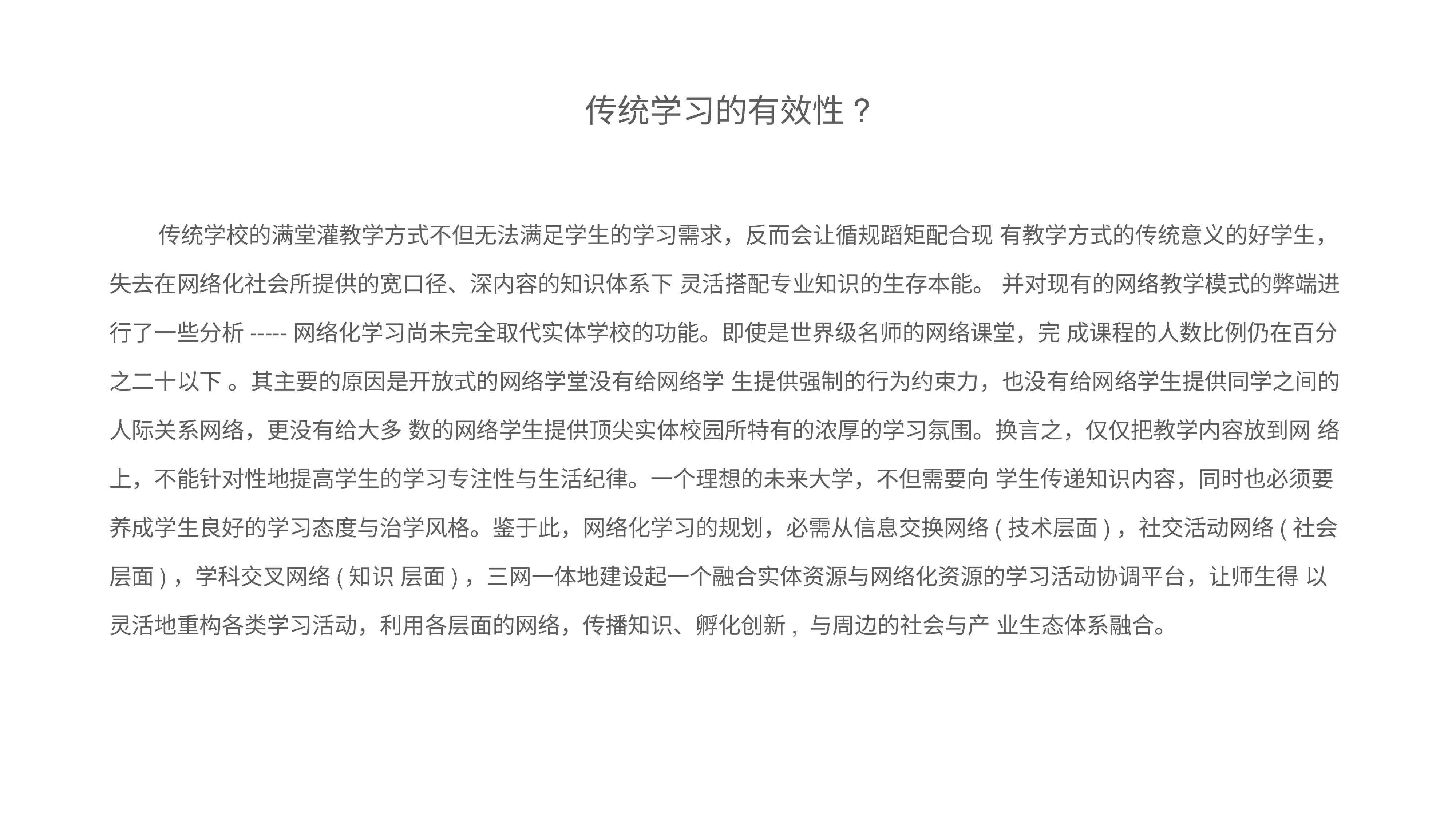

传统学习的有效性?

       传统学校的满堂灌教学方式不但无法满足学生的学习需求，反而会让循规蹈矩配合现 有教学方式的传统意义的好学生，失去在网络化社会所提供的宽口径、深内容的知识体系下 灵活搭配专业知识的生存本能。 并对现有的网络教学模式的弊端进行了一些分析-----网络化学习尚未完全取代实体学校的功能。即使是世界级名师的网络课堂，完 成课程的人数比例仍在百分之二十以下 。其主要的原因是开放式的网络学堂没有给网络学 生提供强制的行为约束力，也没有给网络学生提供同学之间的人际关系网络，更没有给大多 数的网络学生提供顶尖实体校园所特有的浓厚的学习氛围。换言之，仅仅把教学内容放到网 络上，不能针对性地提高学生的学习专注性与生活纪律。一个理想的未来大学，不但需要向 学生传递知识内容，同时也必须要养成学生良好的学习态度与治学风格。鉴于此，网络化学习的规划，必需从信息交换网络(技术层面)，社交活动网络(社会层面)，学科交叉网络(知识 层面)，三网一体地建设起一个融合实体资源与网络化资源的学习活动协调平台，让师生得 以灵活地重构各类学习活动，利用各层面的网络，传播知识、孵化创新, 与周边的社会与产 业生态体系融合。